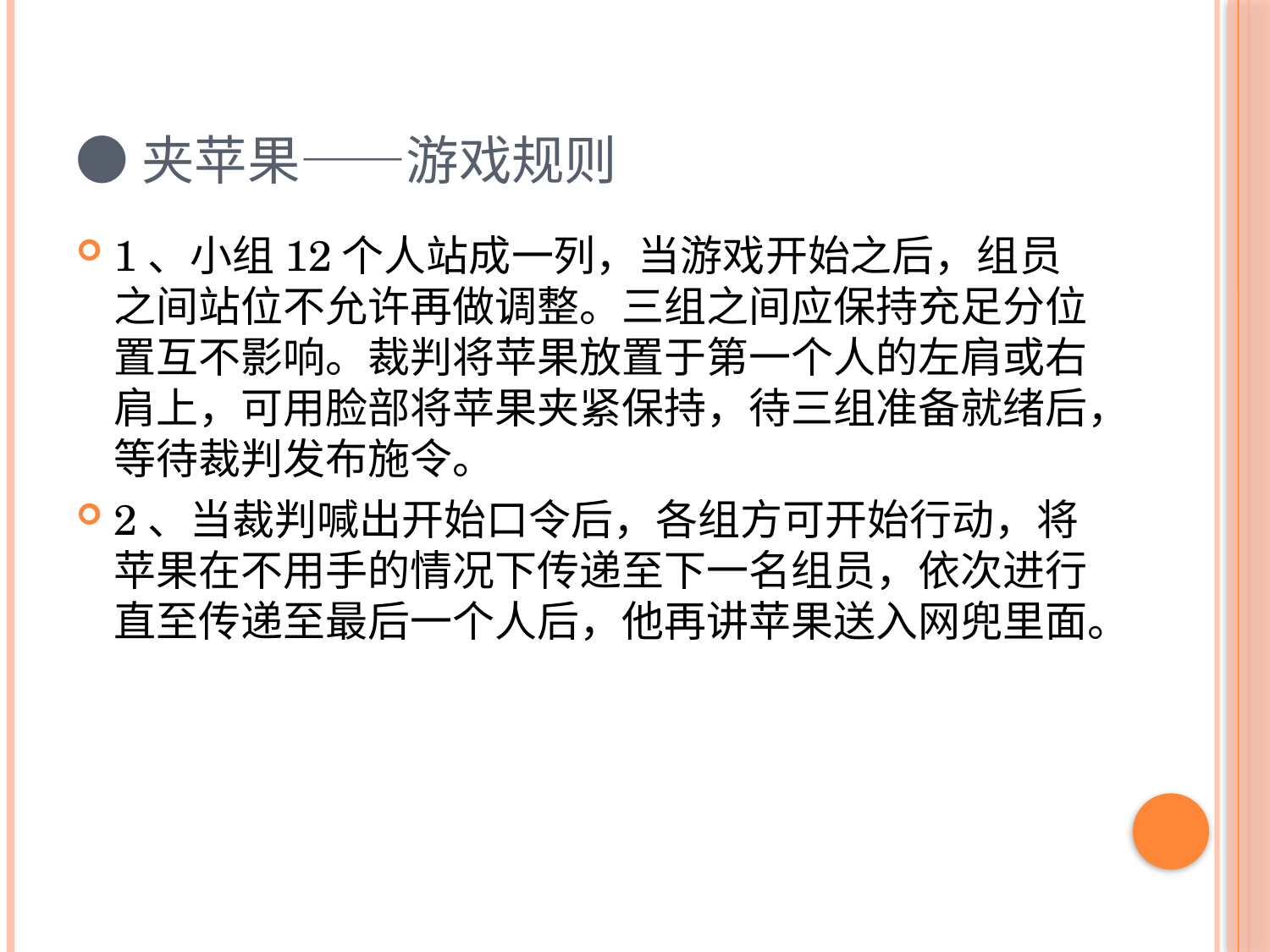

# ●夹苹果——游戏规则
1、小组12个人站成一列，当游戏开始之后，组员之间站位不允许再做调整。三组之间应保持充足分位置互不影响。裁判将苹果放置于第一个人的左肩或右肩上，可用脸部将苹果夹紧保持，待三组准备就绪后，等待裁判发布施令。
2、当裁判喊出开始口令后，各组方可开始行动，将苹果在不用手的情况下传递至下一名组员，依次进行直至传递至最后一个人后，他再讲苹果送入网兜里面。